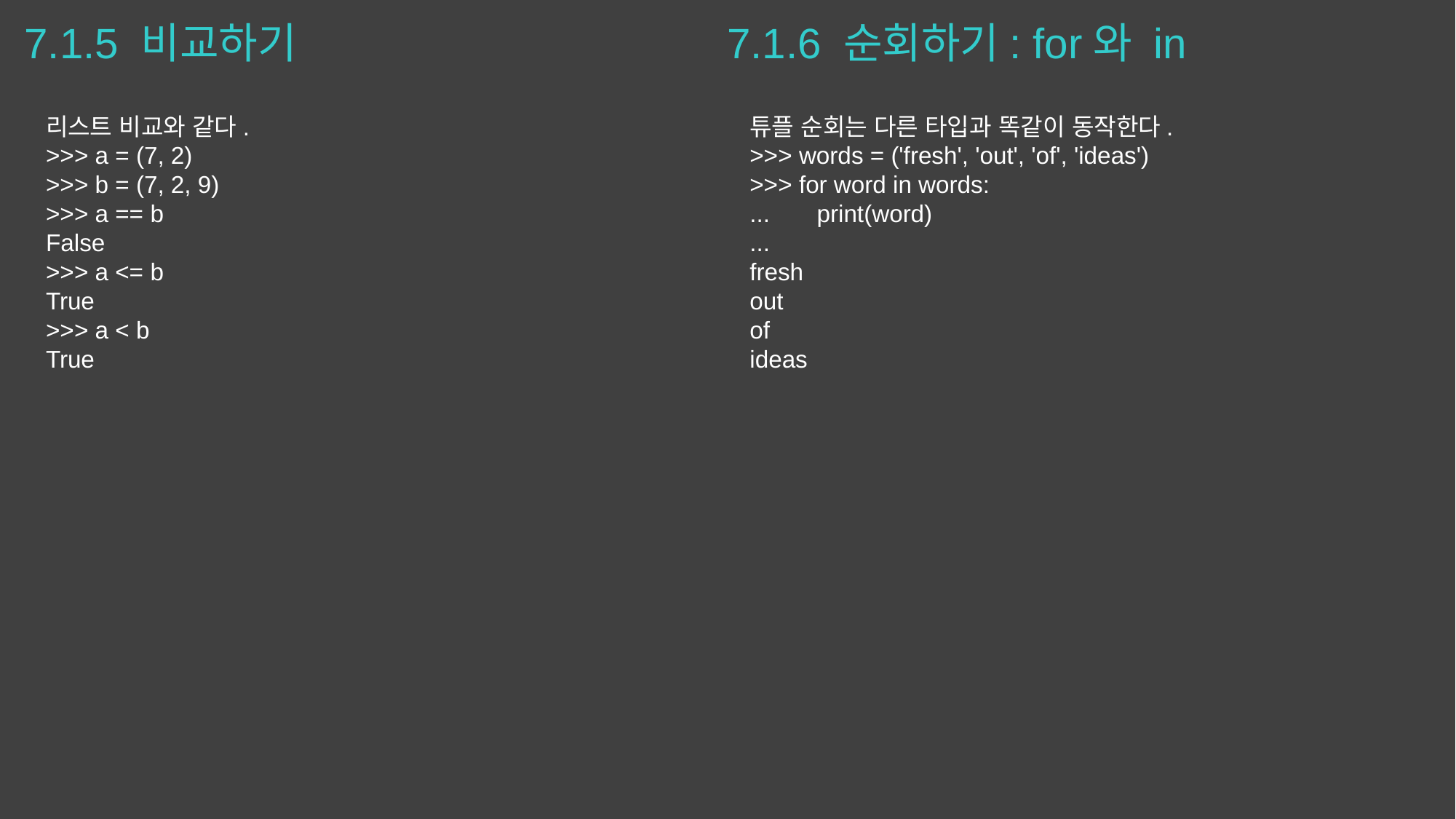

7.1.6 순회하기: for와 in
# 7.1.5 비교하기
리스트 비교와 같다.
>>> a = (7, 2)
>>> b = (7, 2, 9)
>>> a == b
False
>>> a <= b
True
>>> a < b
True
튜플 순회는 다른 타입과 똑같이 동작한다.
>>> words = ('fresh', 'out', 'of', 'ideas')
>>> for word in words:
...       print(word)
...
fresh
out
of
ideas